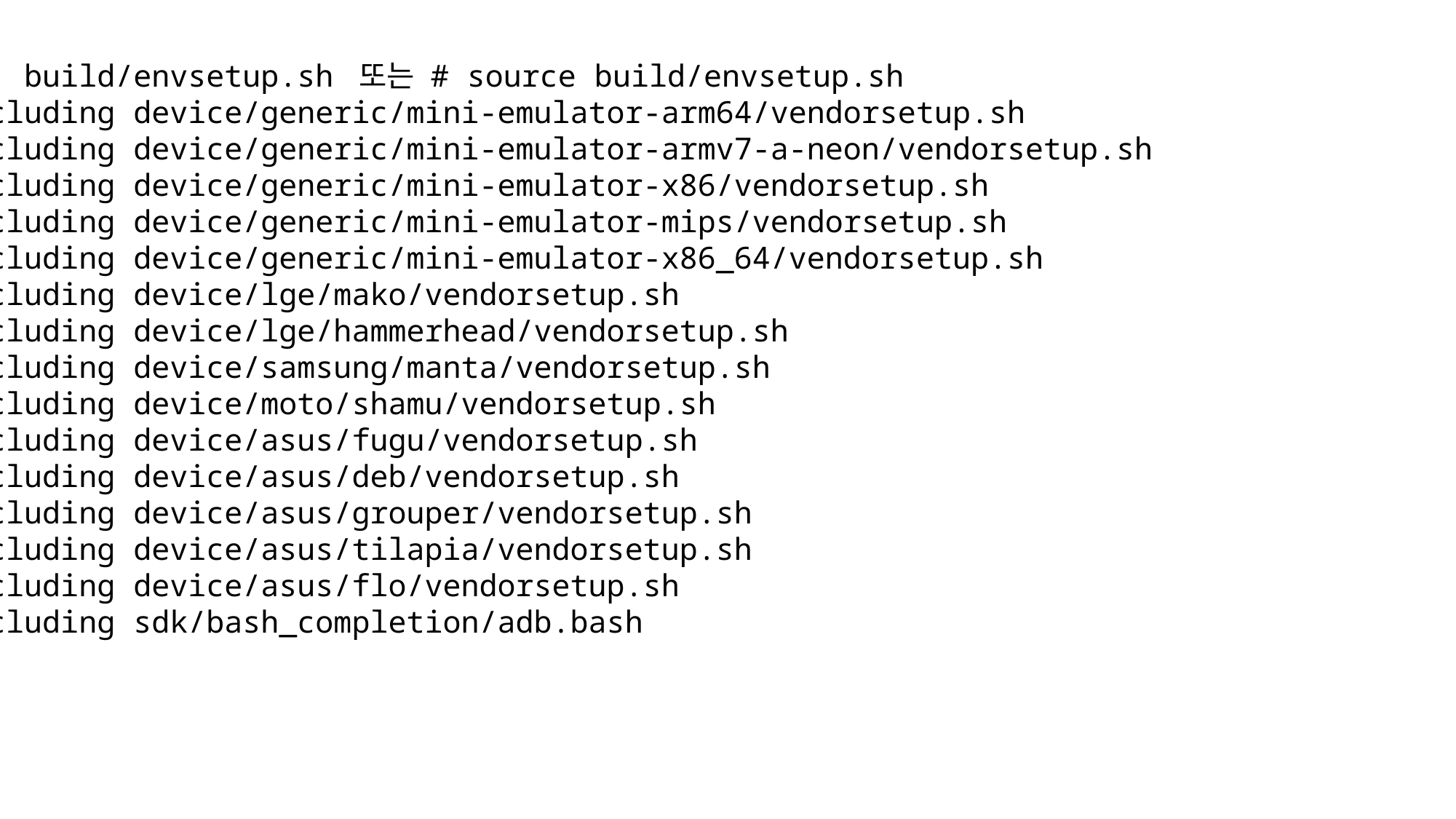

# . build/envsetup.sh 또는 # source build/envsetup.sh
including device/generic/mini-emulator-arm64/vendorsetup.sh
including device/generic/mini-emulator-armv7-a-neon/vendorsetup.sh
including device/generic/mini-emulator-x86/vendorsetup.sh
including device/generic/mini-emulator-mips/vendorsetup.sh
including device/generic/mini-emulator-x86_64/vendorsetup.sh
including device/lge/mako/vendorsetup.sh
including device/lge/hammerhead/vendorsetup.sh
including device/samsung/manta/vendorsetup.sh
including device/moto/shamu/vendorsetup.sh
including device/asus/fugu/vendorsetup.sh
including device/asus/deb/vendorsetup.sh
including device/asus/grouper/vendorsetup.sh
including device/asus/tilapia/vendorsetup.sh
including device/asus/flo/vendorsetup.sh
including sdk/bash_completion/adb.bash